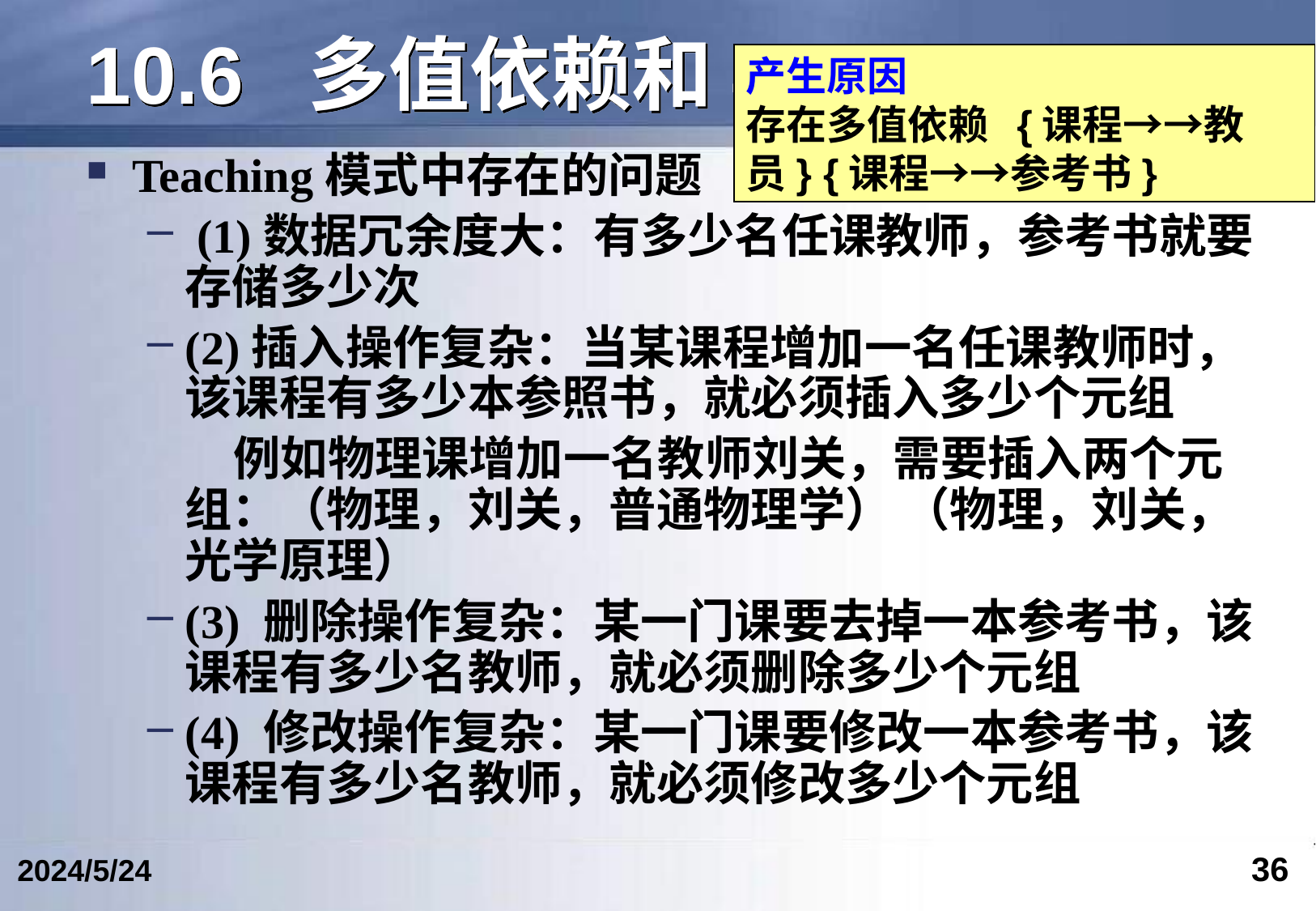

# 10.6  多值依赖和4NF
产生原因
存在多值依赖  {课程→→教员} {课程→→参考书}
Teaching模式中存在的问题
 (1)数据冗余度大：有多少名任课教师，参考书就要存储多少次
(2)插入操作复杂：当某课程增加一名任课教师时，该课程有多少本参照书，就必须插入多少个元组
       例如物理课增加一名教师刘关，需要插入两个元组：（物理，刘关，普通物理学） （物理，刘关，光学原理）
(3) 删除操作复杂：某一门课要去掉一本参考书，该课程有多少名教师，就必须删除多少个元组
(4) 修改操作复杂：某一门课要修改一本参考书，该课程有多少名教师，就必须修改多少个元组
36
2024/5/24